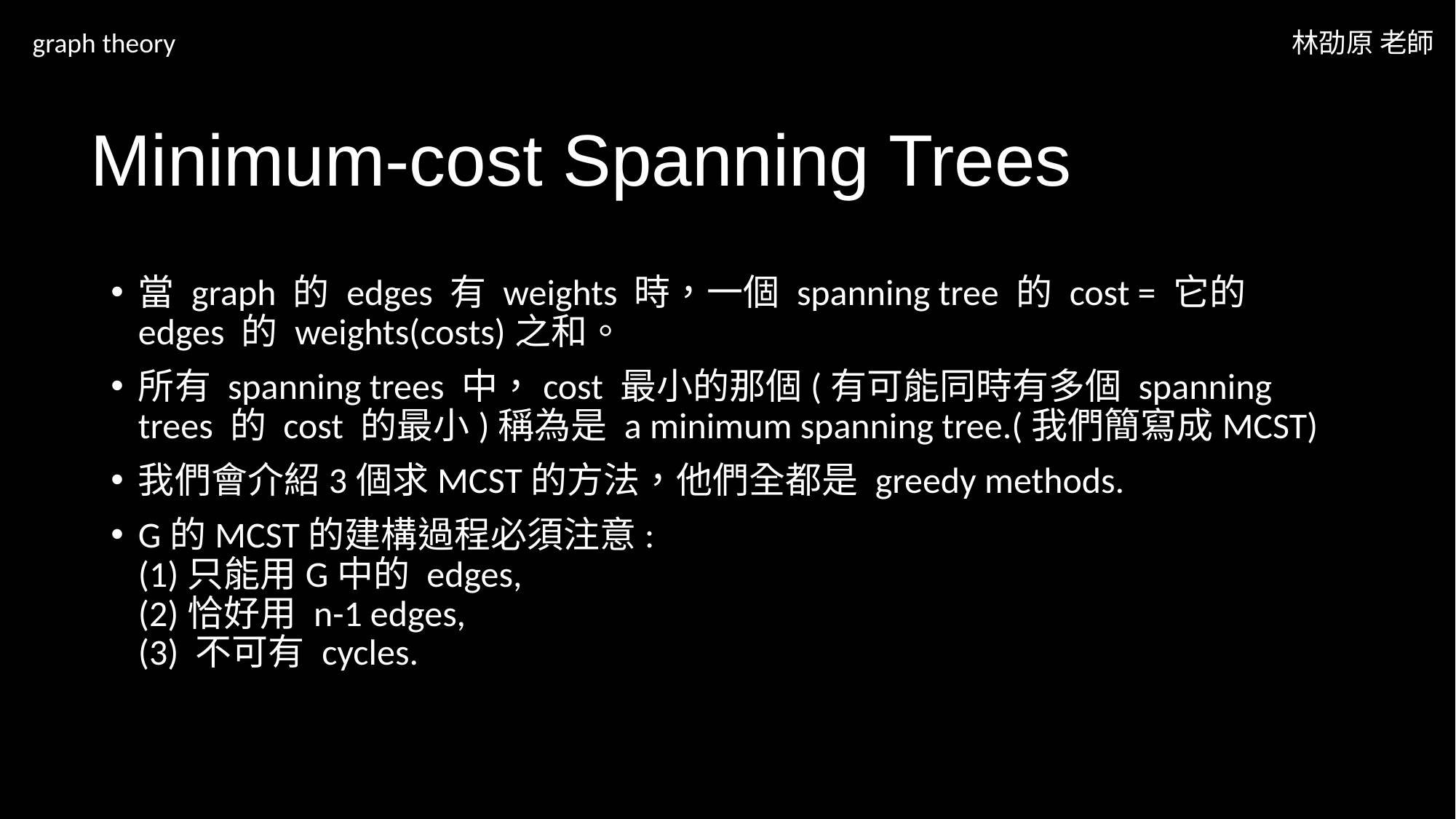

graph theory
林劭原 老師
# Minimum-cost Spanning Trees
當 graph 的 edges 有 weights 時，一個 spanning tree 的 cost = 它的 edges 的 weights(costs)之和。
所有 spanning trees 中，cost 最小的那個(有可能同時有多個 spanning trees 的 cost 的最小)稱為是 a minimum spanning tree.(我們簡寫成MCST)
我們會介紹3個求MCST的方法，他們全都是 greedy methods.
G的MCST的建構過程必須注意:
(1)只能用G中的 edges,
(2)恰好用 n-1 edges,
(3) 不可有 cycles.